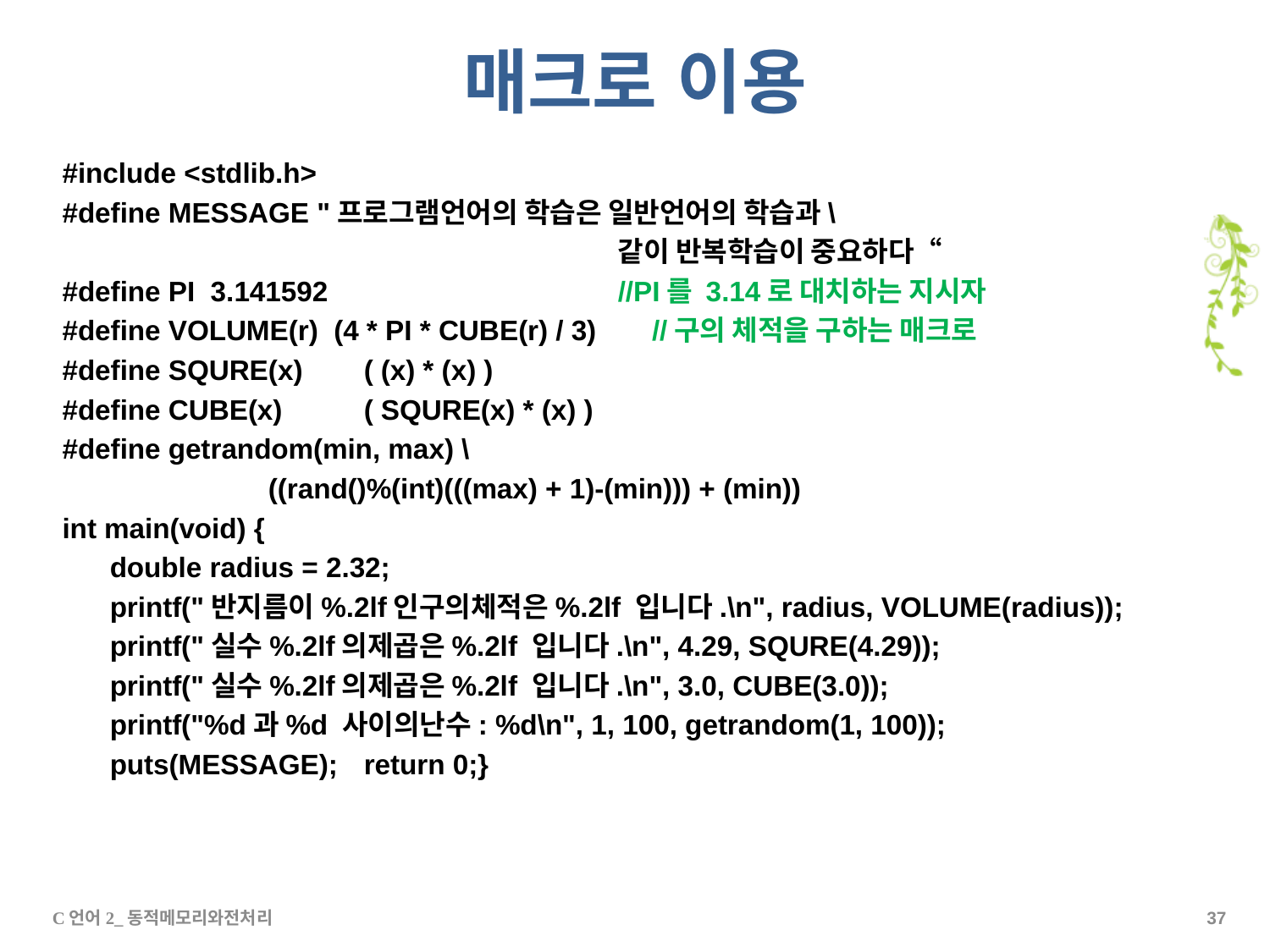

# 매크로 이용
#include <stdlib.h>
#define MESSAGE "프로그램언어의 학습은 일반언어의 학습과\
					같이 반복학습이 중요하다“
#define PI  3.141592			//PI를 3.14로 대치하는 지시자
#define VOLUME(r)  (4 * PI * CUBE(r) / 3)       //구의 체적을 구하는 매크로
#define SQURE(x)	( (x) * (x) )
#define CUBE(x)	( SQURE(x) * (x) )
#define getrandom(min, max) \
		    ((rand()%(int)(((max) + 1)-(min))) + (min))
int main(void) {
	double radius = 2.32;
	printf("반지름이%.2lf인구의체적은%.2lf 입니다.\n", radius, VOLUME(radius));
	printf("실수%.2lf의제곱은%.2lf 입니다.\n", 4.29, SQURE(4.29));
	printf("실수%.2lf의제곱은%.2lf 입니다.\n", 3.0, CUBE(3.0));
	printf("%d과%d 사이의난수: %d\n", 1, 100, getrandom(1, 100));
	puts(MESSAGE);	return 0;}
C언어2_동적메모리와전처리
37